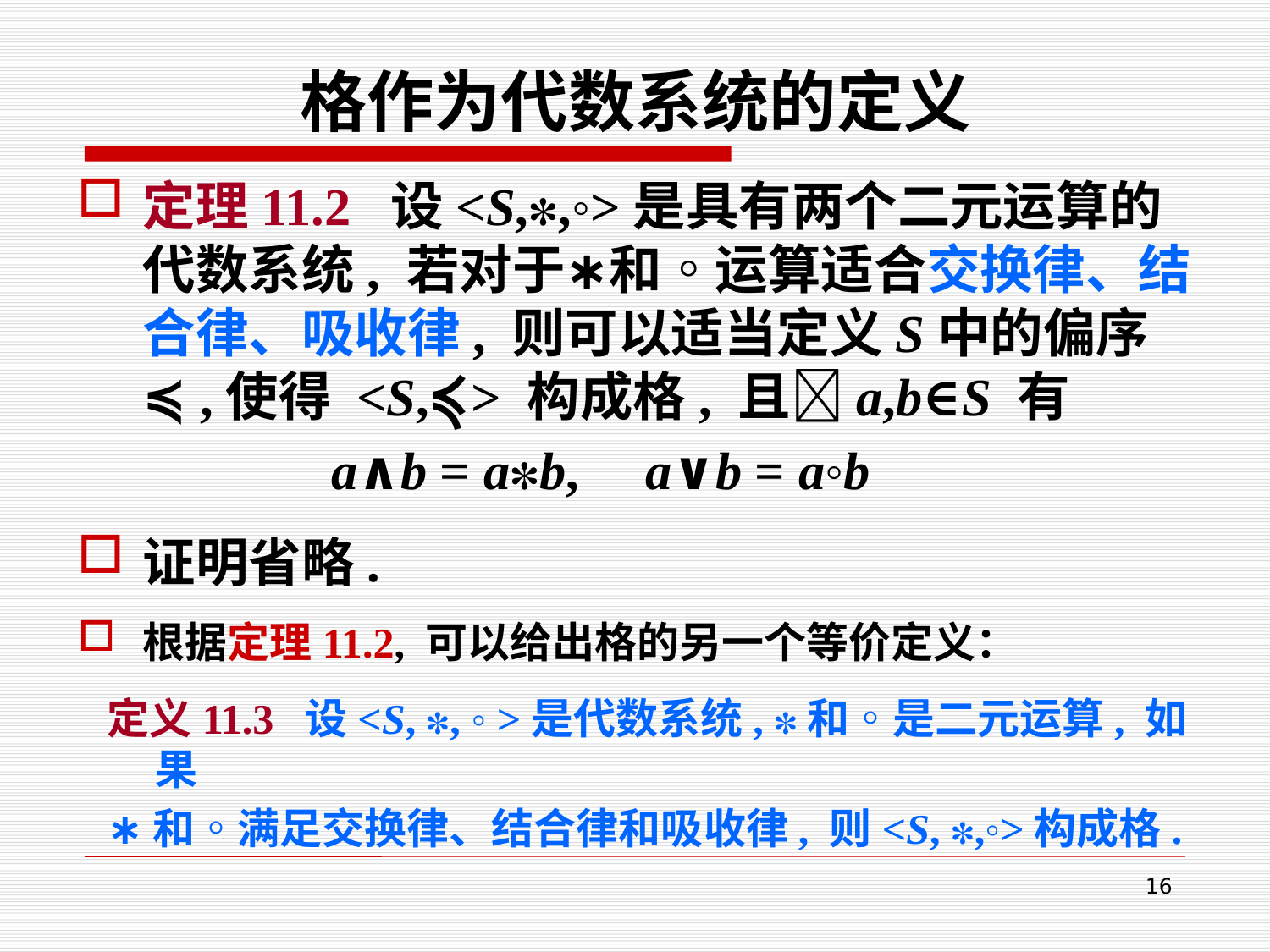

# 格作为代数系统的定义
定理11.2  设<S,∗,◦>是具有两个二元运算的代数系统, 若对于∗和◦运算适合交换律、结合律、吸收律, 则可以适当定义S中的偏序 ≼,使得 <S,≼> 构成格, 且∀a,b∈S 有
                   a∧b = a∗b,     a∨b = a◦b
证明省略.
根据定理11.2, 可以给出格的另一个等价定义：
定义11.3  设<S, ∗, ◦ >是代数系统, ∗和◦是二元运算, 如果
∗和◦满足交换律、结合律和吸收律, 则<S, ∗,◦>构成格.
16